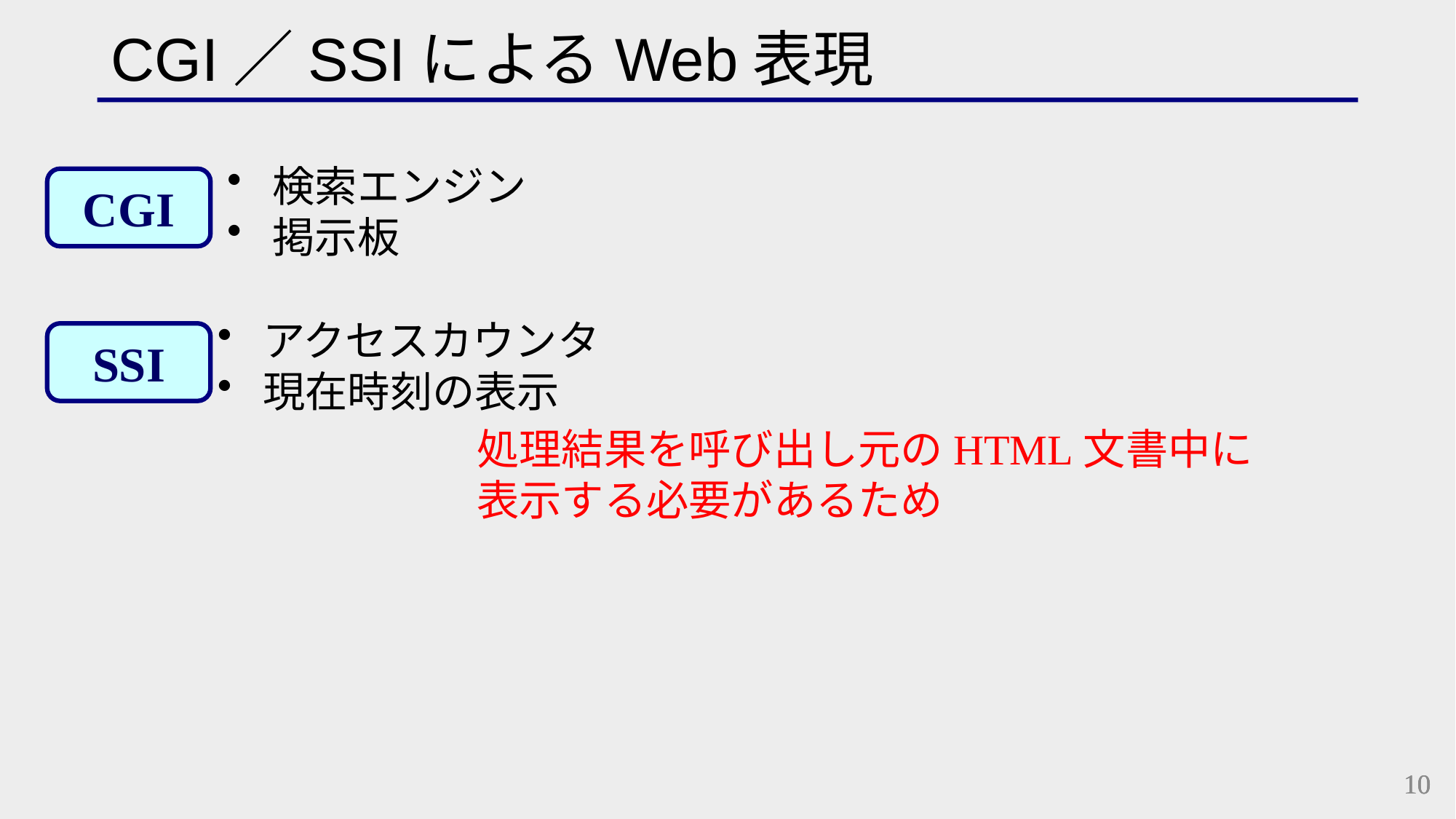

CGI／SSIによるWeb表現
 検索エンジン
 掲示板
CGI
 アクセスカウンタ
 現在時刻の表示
SSI
処理結果を呼び出し元のHTML文書中に
表示する必要があるため
10
10
10